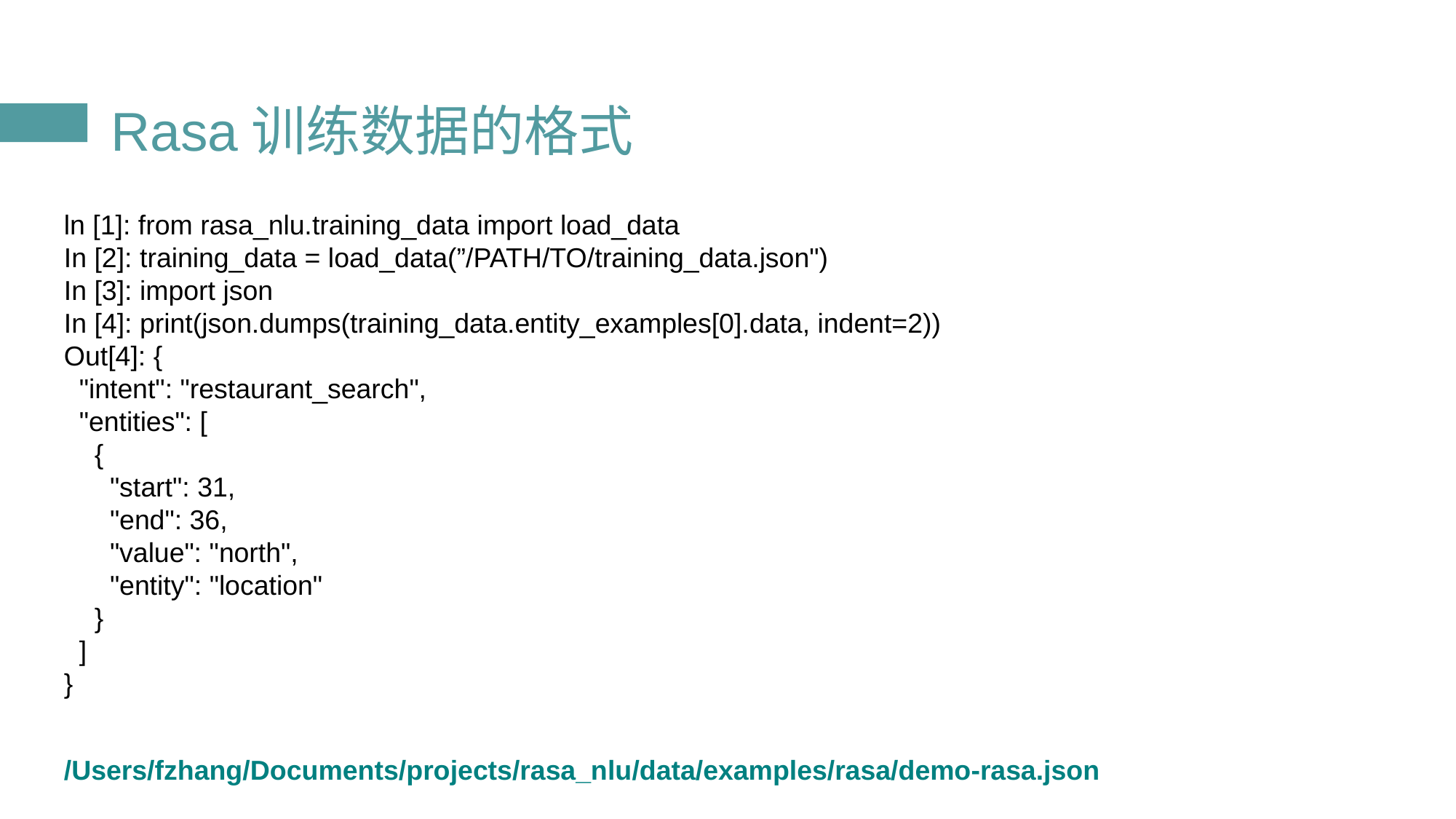

# Rasa训练数据的格式
ln [1]: from rasa_nlu.training_data import load_data
In [2]: training_data = load_data(”/PATH/TO/training_data.json")
In [3]: import json
In [4]: print(json.dumps(training_data.entity_examples[0].data, indent=2))
Out[4]: {
  "intent": "restaurant_search",
  "entities": [
    {
      "start": 31,
      "end": 36,
      "value": "north",
      "entity": "location"
    }
  ]
}
/Users/fzhang/Documents/projects/rasa_nlu/data/examples/rasa/demo-rasa.json